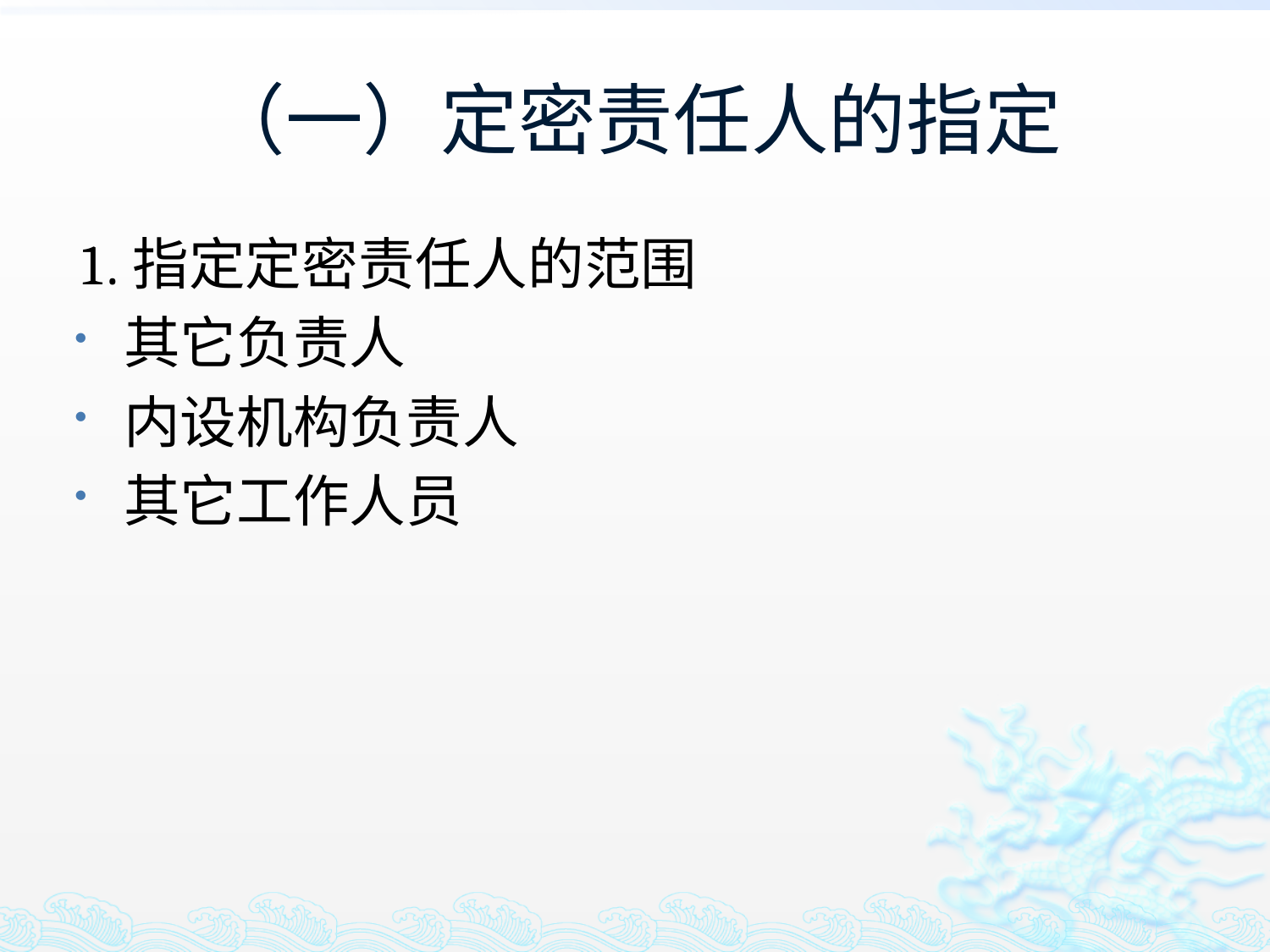

# （一）定密责任人的指定
1.指定定密责任人的范围
其它负责人
内设机构负责人
其它工作人员